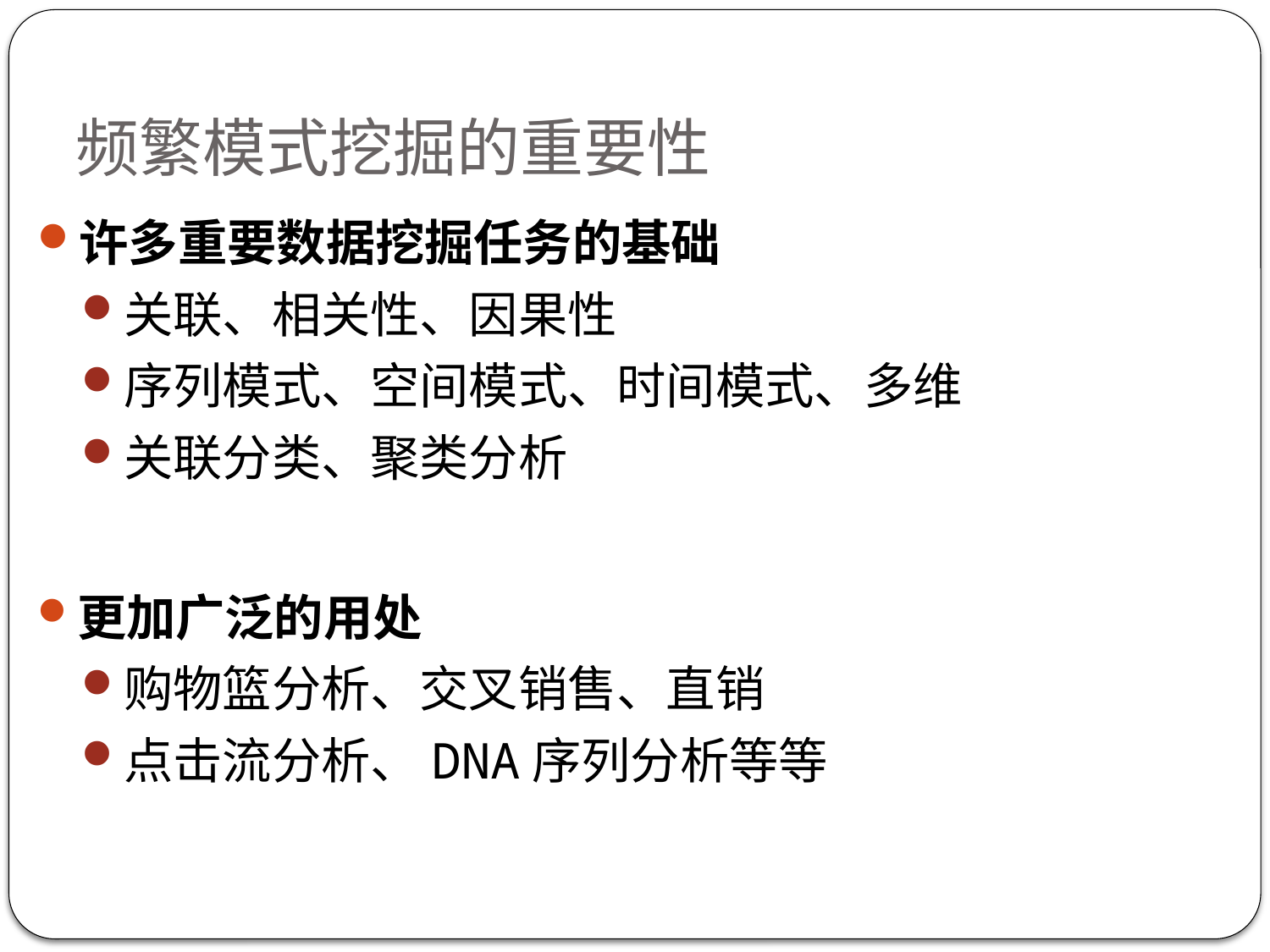

# 频繁模式挖掘的重要性
许多重要数据挖掘任务的基础
关联、相关性、因果性
序列模式、空间模式、时间模式、多维
关联分类、聚类分析

更加广泛的用处
购物篮分析、交叉销售、直销
点击流分析、DNA序列分析等等